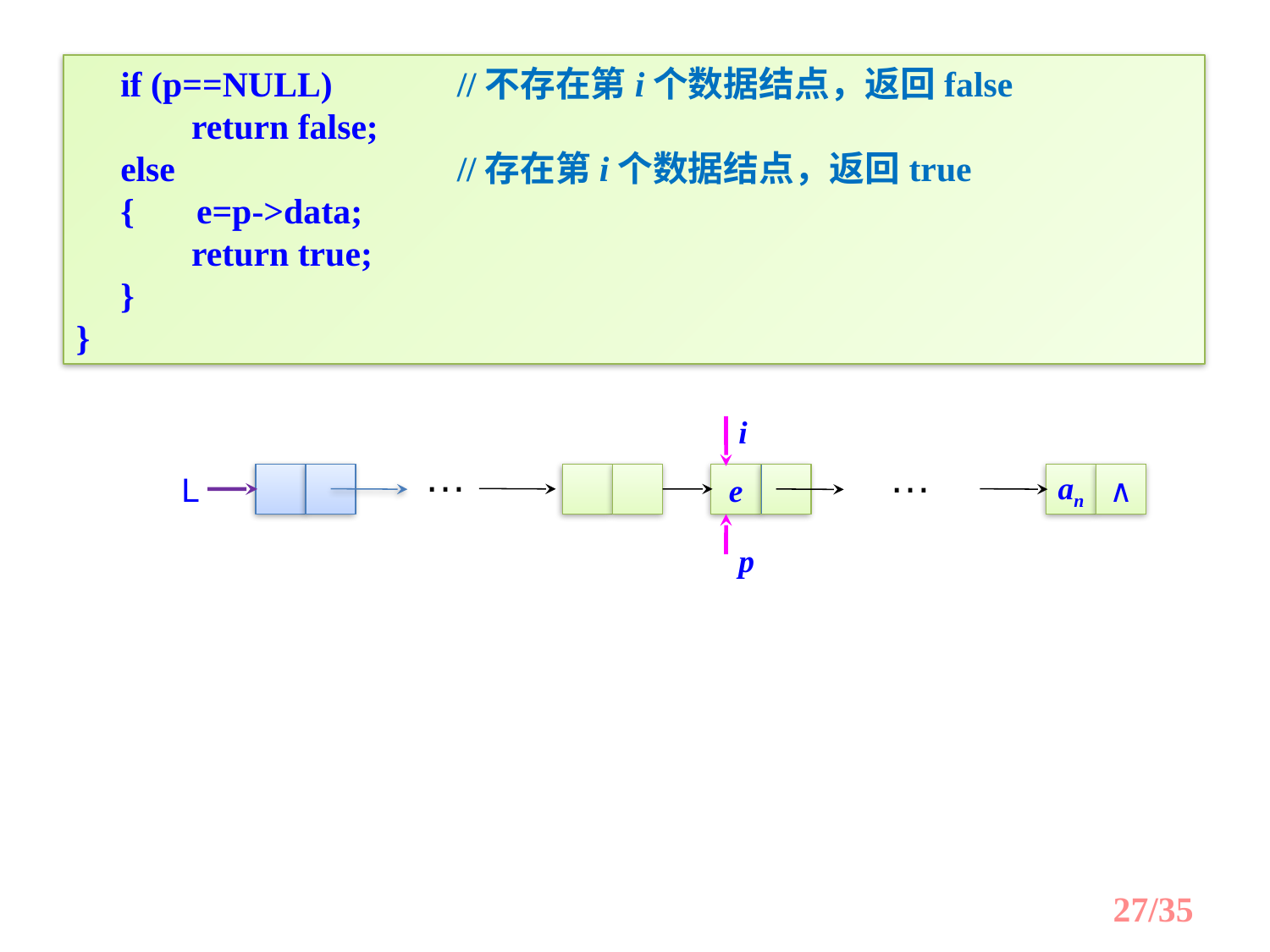

if (p==NULL)	//不存在第i个数据结点，返回false
             return false;
     else			//存在第i个数据结点，返回true
     {       e=p->data;
             return true;
     }
}
i

…
…
L

e

an
∧

p
27